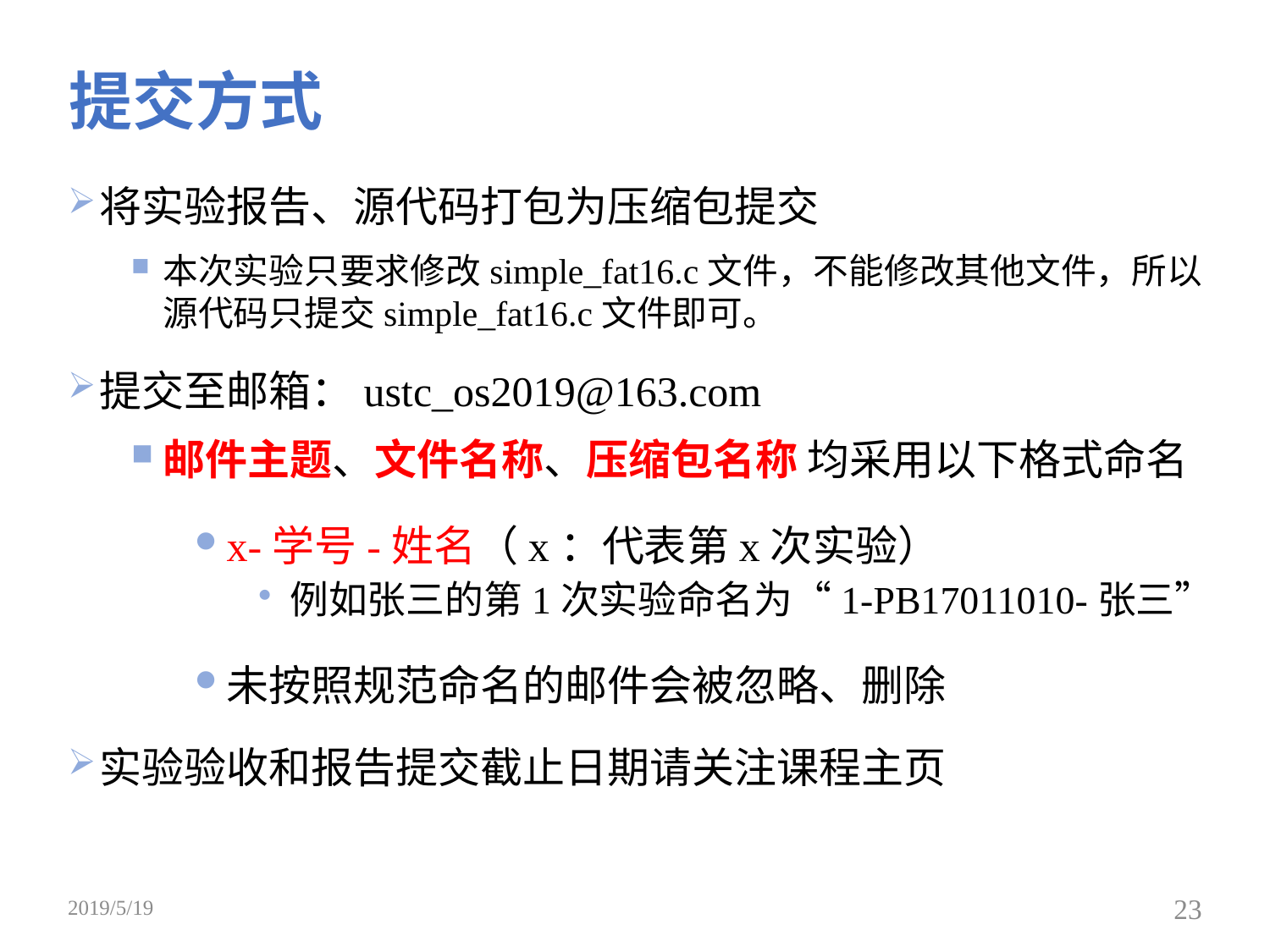

# 提交方式
将实验报告、源代码打包为压缩包提交
本次实验只要求修改simple_fat16.c文件，不能修改其他文件，所以源代码只提交simple_fat16.c文件即可。
提交至邮箱：ustc_os2019@163.com
邮件主题、文件名称、压缩包名称 均采用以下格式命名
x-学号-姓名（x：代表第x次实验）
例如张三的第1次实验命名为“1-PB17011010-张三”
未按照规范命名的邮件会被忽略、删除
实验验收和报告提交截止日期请关注课程主页

2019/5/19
23